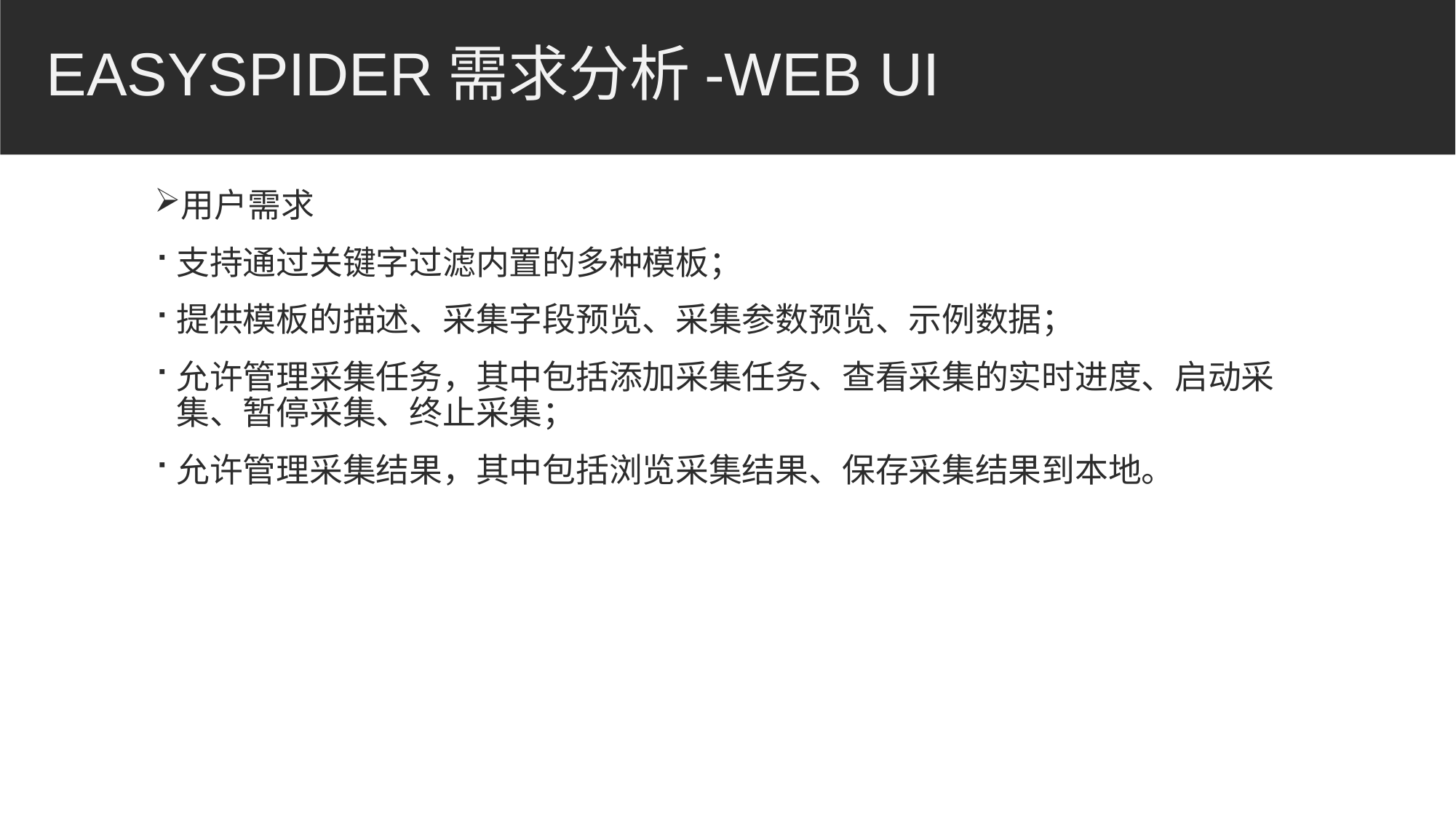

# EasySpider需求分析-Web UI
用户需求
支持通过关键字过滤内置的多种模板；
提供模板的描述、采集字段预览、采集参数预览、示例数据；
允许管理采集任务，其中包括添加采集任务、查看采集的实时进度、启动采集、暂停采集、终止采集；
允许管理采集结果，其中包括浏览采集结果、保存采集结果到本地。